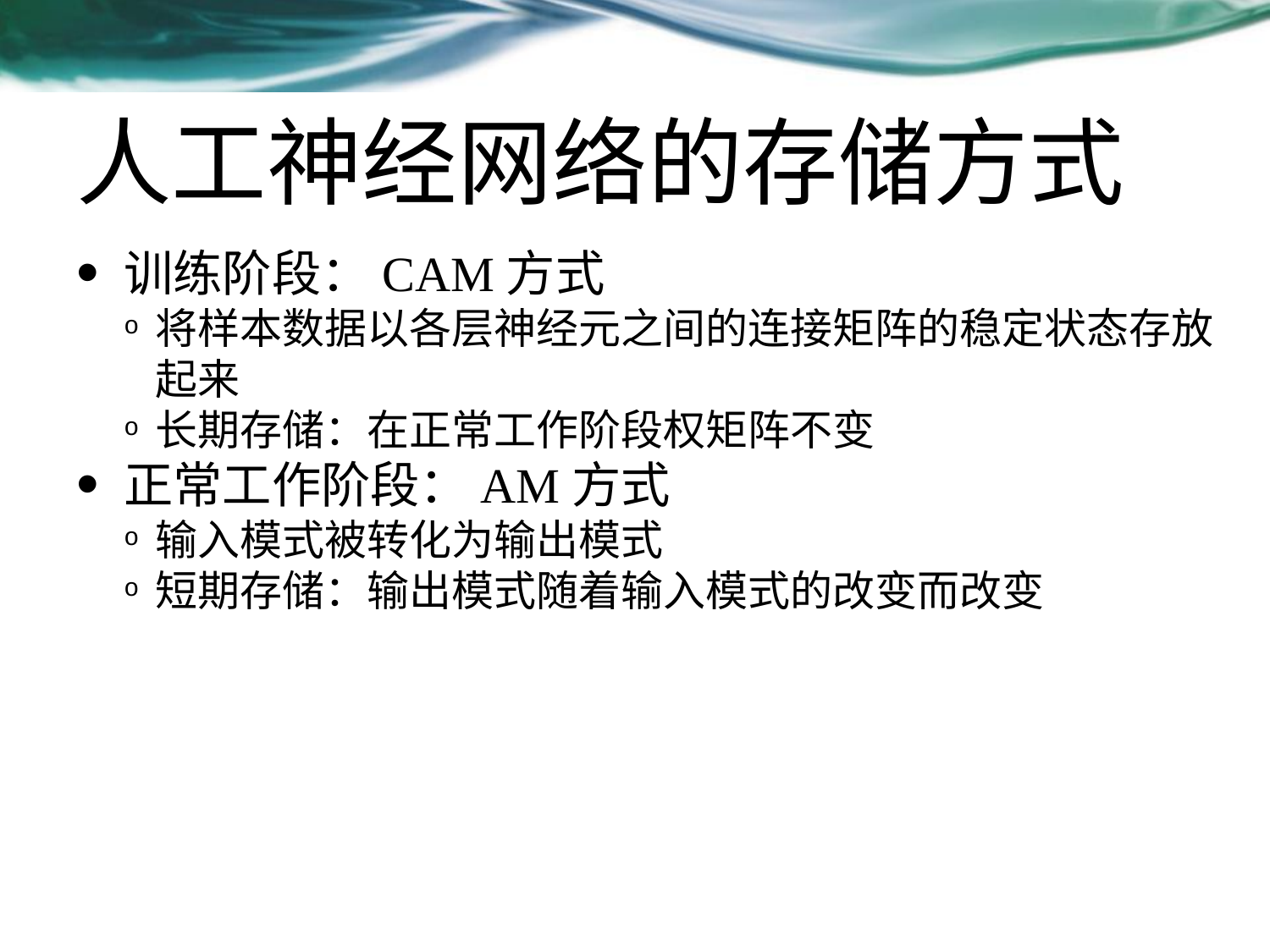

# 人工神经网络的存储方式
训练阶段：CAM方式
将样本数据以各层神经元之间的连接矩阵的稳定状态存放起来
长期存储：在正常工作阶段权矩阵不变
正常工作阶段：AM方式
输入模式被转化为输出模式
短期存储：输出模式随着输入模式的改变而改变